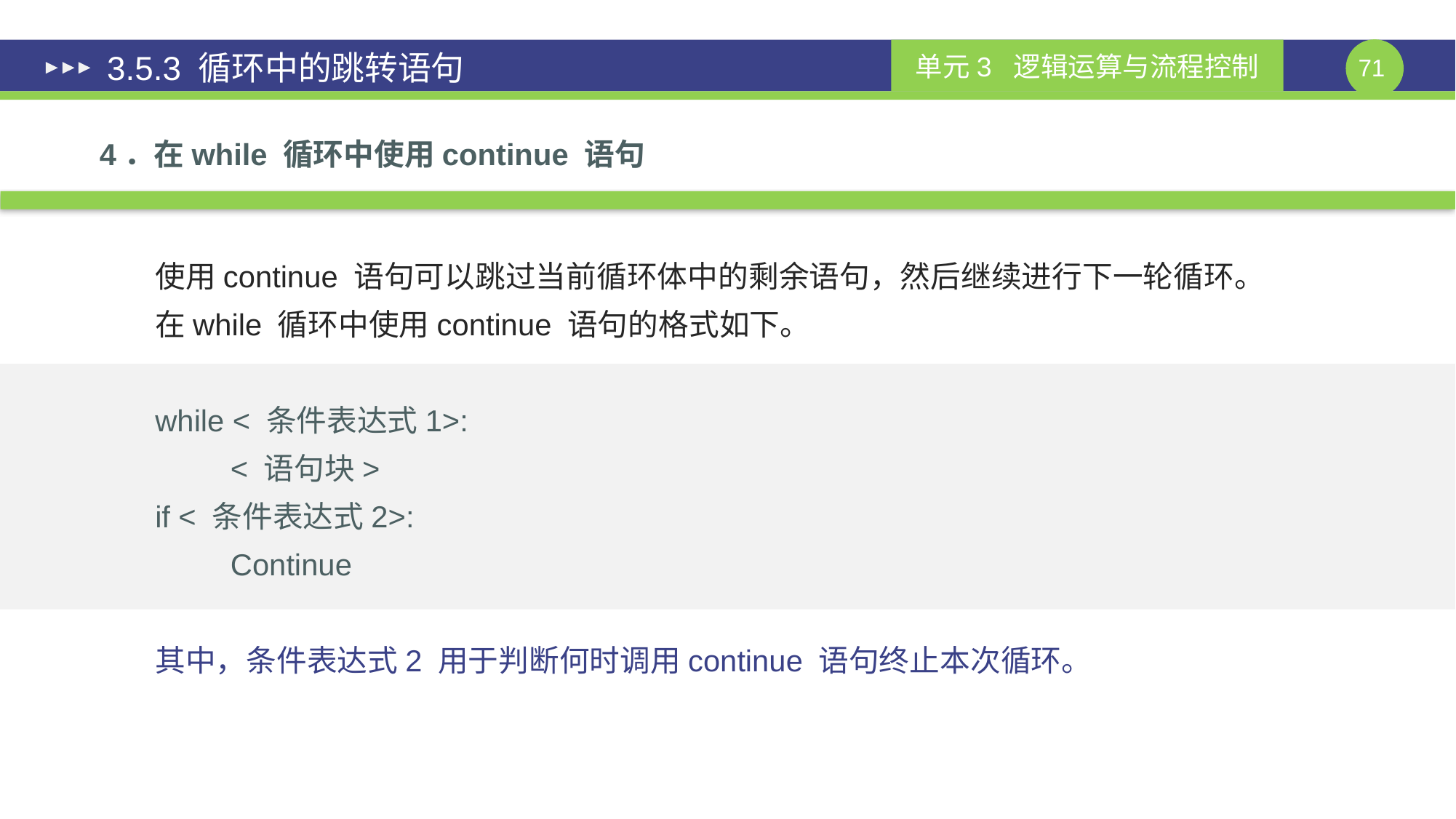

# 3.5.3 循环中的跳转语句
4．在while 循环中使用continue 语句

使用continue 语句可以跳过当前循环体中的剩余语句，然后继续进行下一轮循环。
在while 循环中使用continue 语句的格式如下。

while < 条件表达式1>:
         < 语句块>
if < 条件表达式2>:
         Continue

其中，条件表达式2 用于判断何时调用continue 语句终止本次循环。